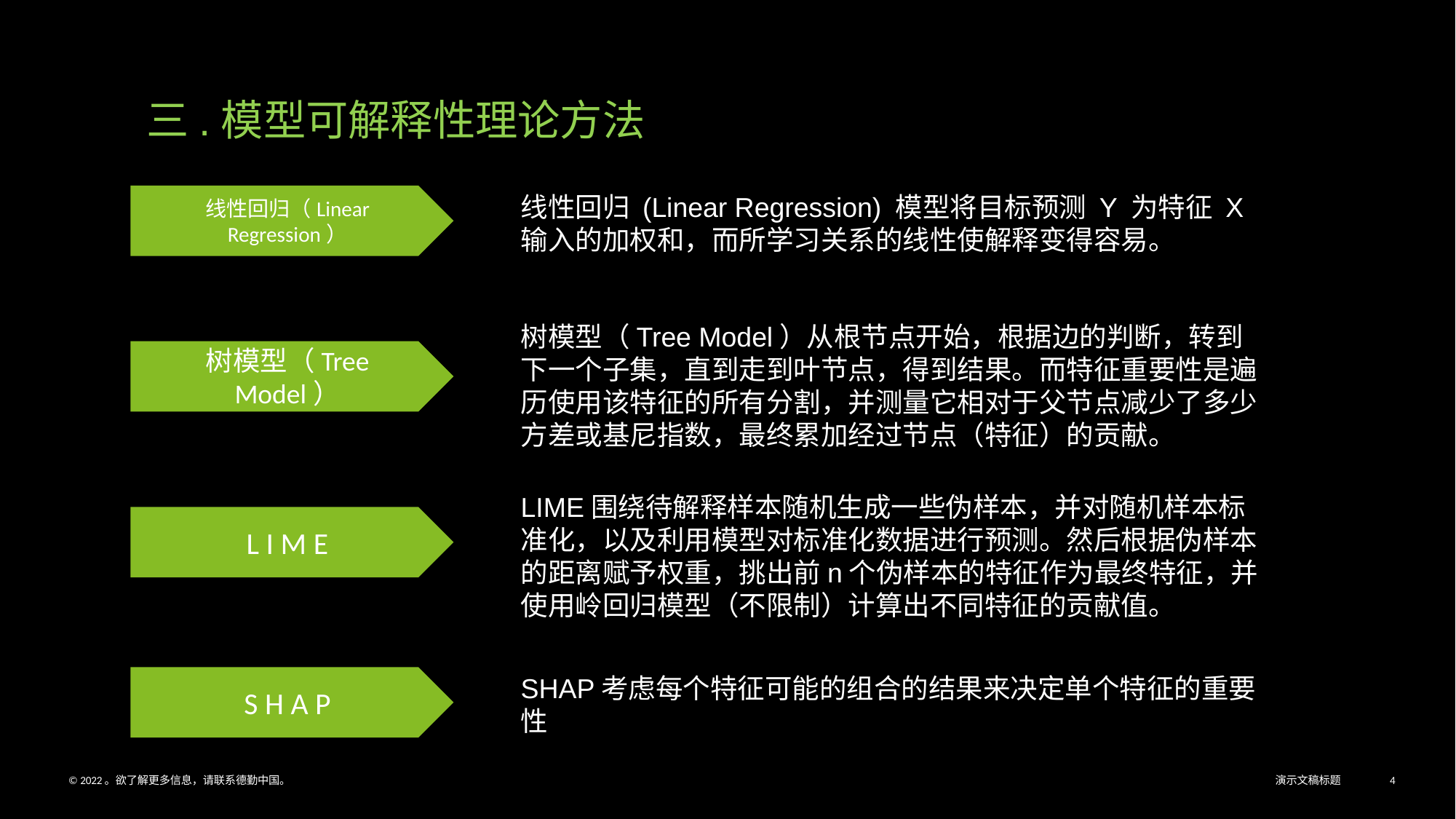

三.模型可解释性理论方法
线性回归（Linear Regression）
线性回归 (Linear Regression) 模型将目标预测 Y 为特征 X 输入的加权和，而所学习关系的线性使解释变得容易。
树模型（Tree Model）从根节点开始，根据边的判断，转到下一个子集，直到走到叶节点，得到结果。而特征重要性是遍历使用该特征的所有分割，并测量它相对于父节点减少了多少方差或基尼指数，最终累加经过节点（特征）的贡献。
树模型（Tree Model）
LIME围绕待解释样本随机生成一些伪样本，并对随机样本标准化，以及利用模型对标准化数据进行预测。然后根据伪样本的距离赋予权重，挑出前n个伪样本的特征作为最终特征，并使用岭回归模型（不限制）计算出不同特征的贡献值。

L I M E
S H A P
SHAP考虑每个特征可能的组合的结果来决定单个特征的重要性